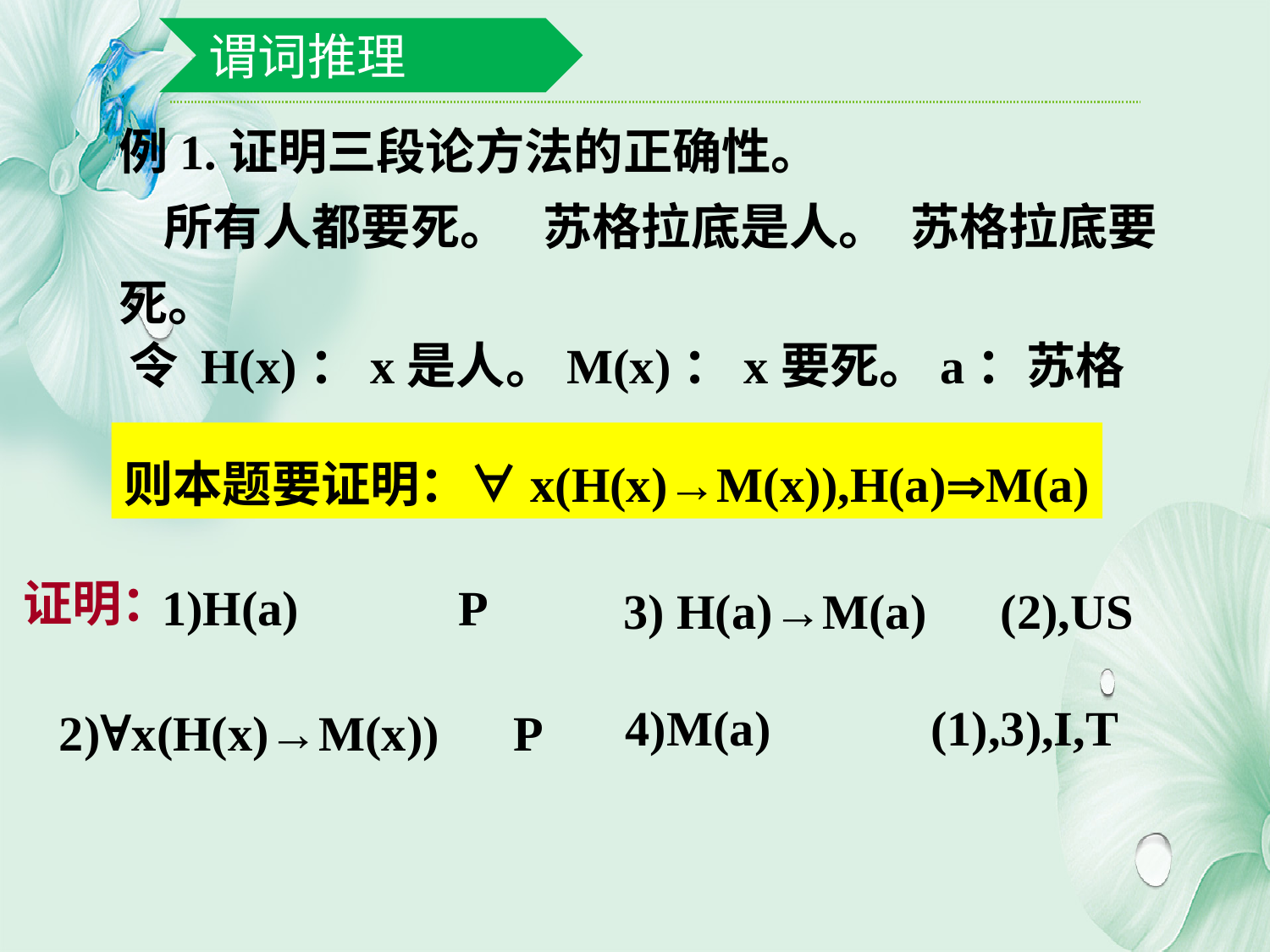

谓词推理
例1.证明三段论方法的正确性。
   所有人都要死。   苏格拉底是人。  苏格拉底要死。
令 H(x)：x是人。M(x)：x要死。a：苏格拉底。
则本题要证明：∀x(H(x)→M(x)),H(a)⇒M(a)
证明：
1)H(a)             P
3) H(a)→M(a)      (2),US
4)M(a)             (1),3),I,T
2)∀x(H(x)→M(x))      P